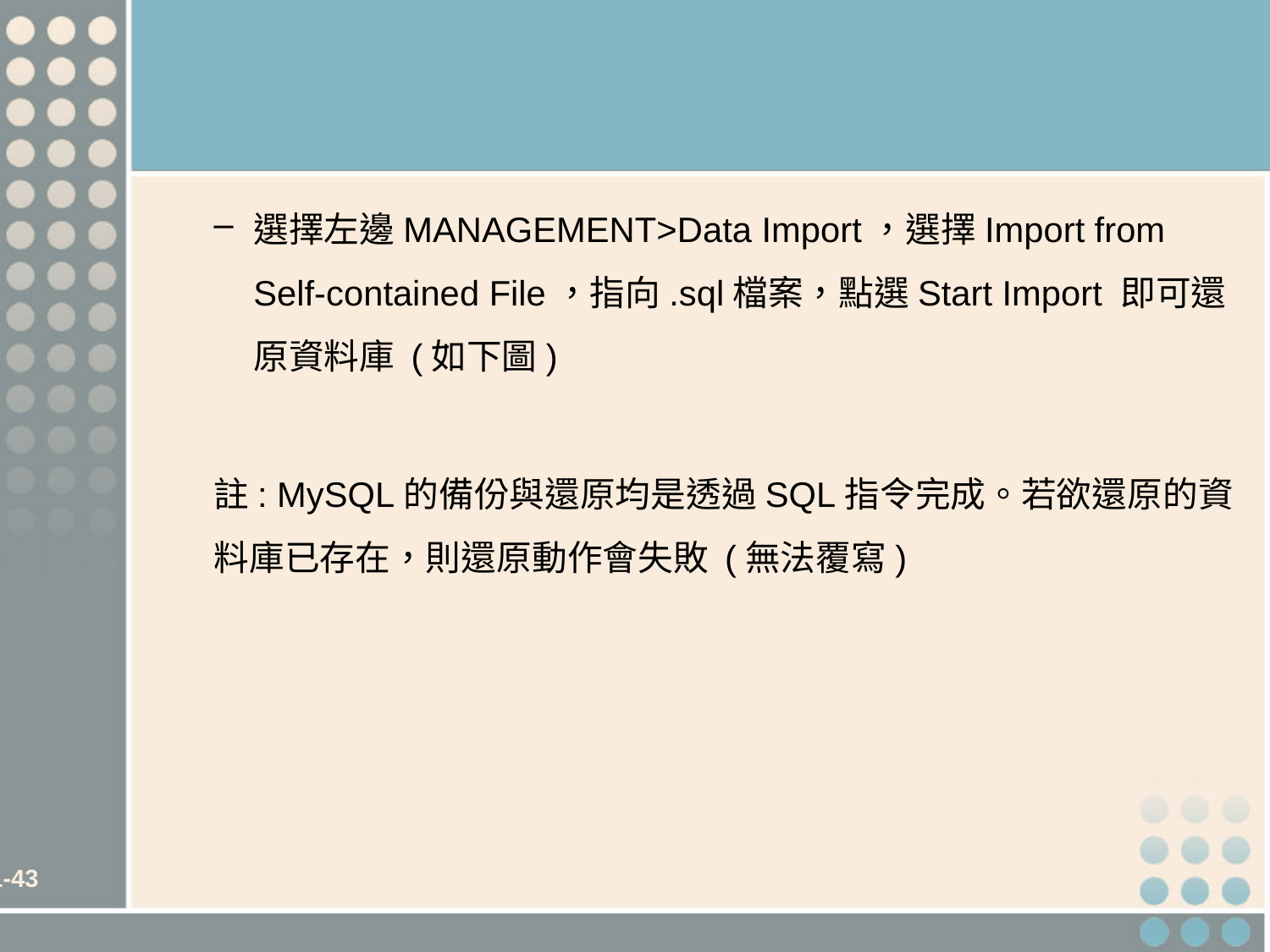

#
選擇左邊MANAGEMENT>Data Import，選擇Import from Self-contained File，指向.sql檔案，點選Start Import 即可還原資料庫 (如下圖)

註: MySQL的備份與還原均是透過SQL指令完成。若欲還原的資料庫已存在，則還原動作會失敗 (無法覆寫)